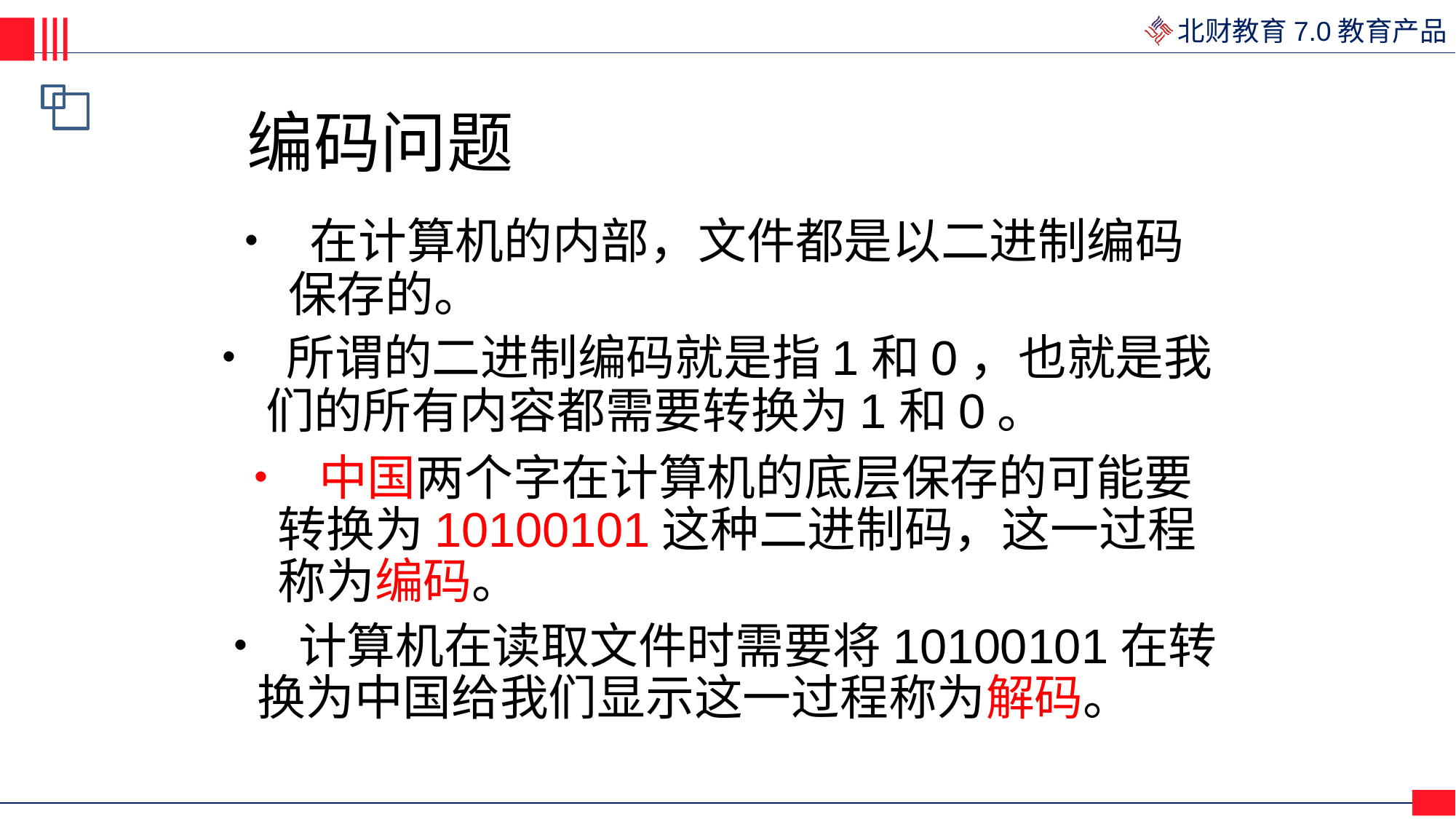

编码问题
•  在计算机的内部，文件都是以二进制编码
保存的。
•  所谓的二进制编码就是指1和0，也就是我
们的所有内容都需要转换为1和0。
•  中国两个字在计算机的底层保存的可能要
	转换为10100101这种二进制码，这一过程
	称为编码。
•  计算机在读取文件时需要将10100101在转
	换为中国给我们显示这一过程称为解码。